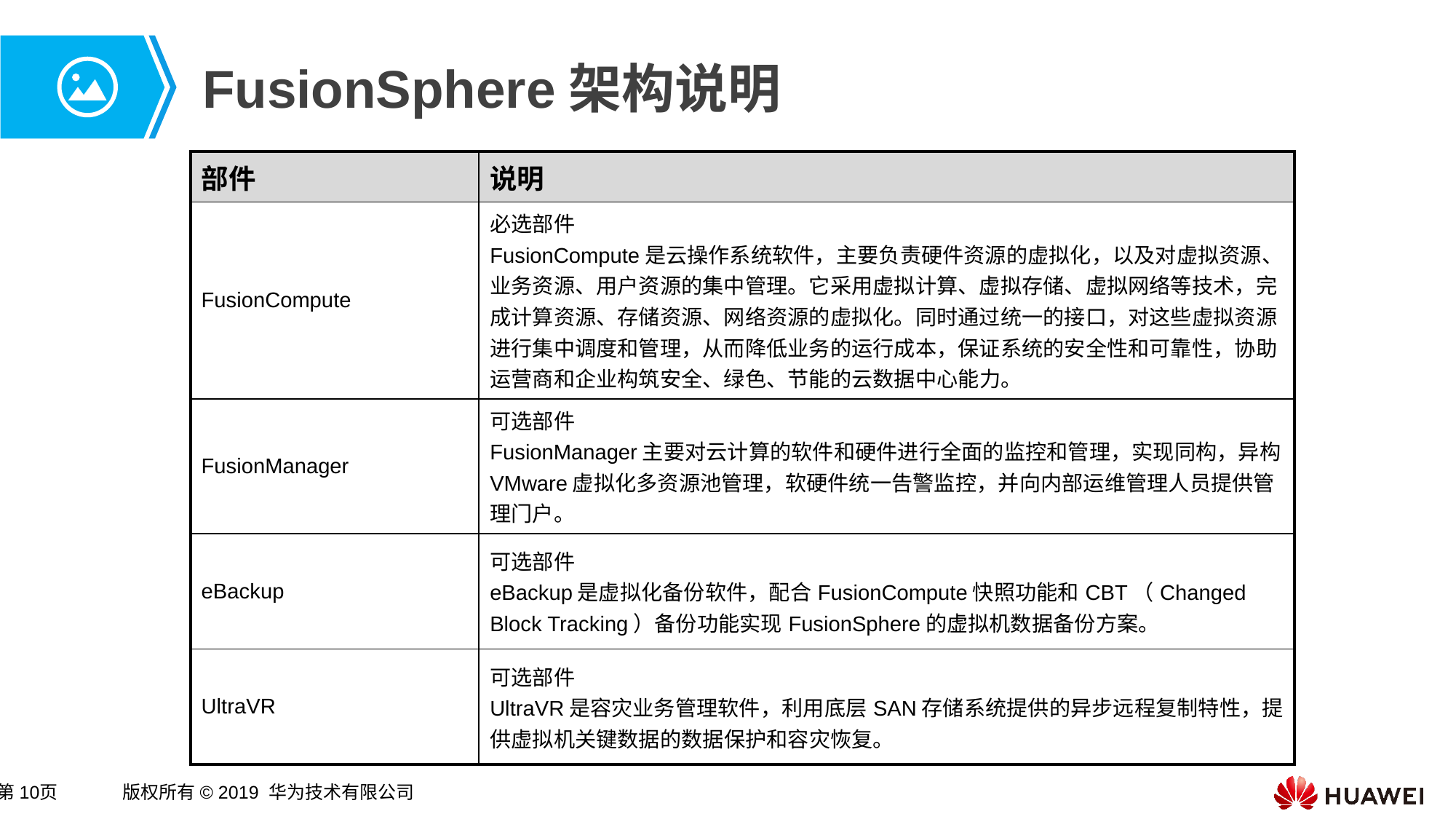

# FusionSphere架构说明
| 部件 | 说明 |
| --- | --- |
| FusionCompute | 必选部件 FusionCompute是云操作系统软件，主要负责硬件资源的虚拟化，以及对虚拟资源、业务资源、用户资源的集中管理。它采用虚拟计算、虚拟存储、虚拟网络等技术，完成计算资源、存储资源、网络资源的虚拟化。同时通过统一的接口，对这些虚拟资源进行集中调度和管理，从而降低业务的运行成本，保证系统的安全性和可靠性，协助运营商和企业构筑安全、绿色、节能的云数据中心能力。 |
| FusionManager | 可选部件 FusionManager主要对云计算的软件和硬件进行全面的监控和管理，实现同构，异构VMware虚拟化多资源池管理，软硬件统一告警监控，并向内部运维管理人员提供管理门户。 |
| eBackup | 可选部件 eBackup是虚拟化备份软件，配合FusionCompute快照功能和CBT（Changed Block Tracking）备份功能实现FusionSphere的虚拟机数据备份方案。 |
| UltraVR | 可选部件 UltraVR是容灾业务管理软件，利用底层SAN存储系统提供的异步远程复制特性，提供虚拟机关键数据的数据保护和容灾恢复。 |